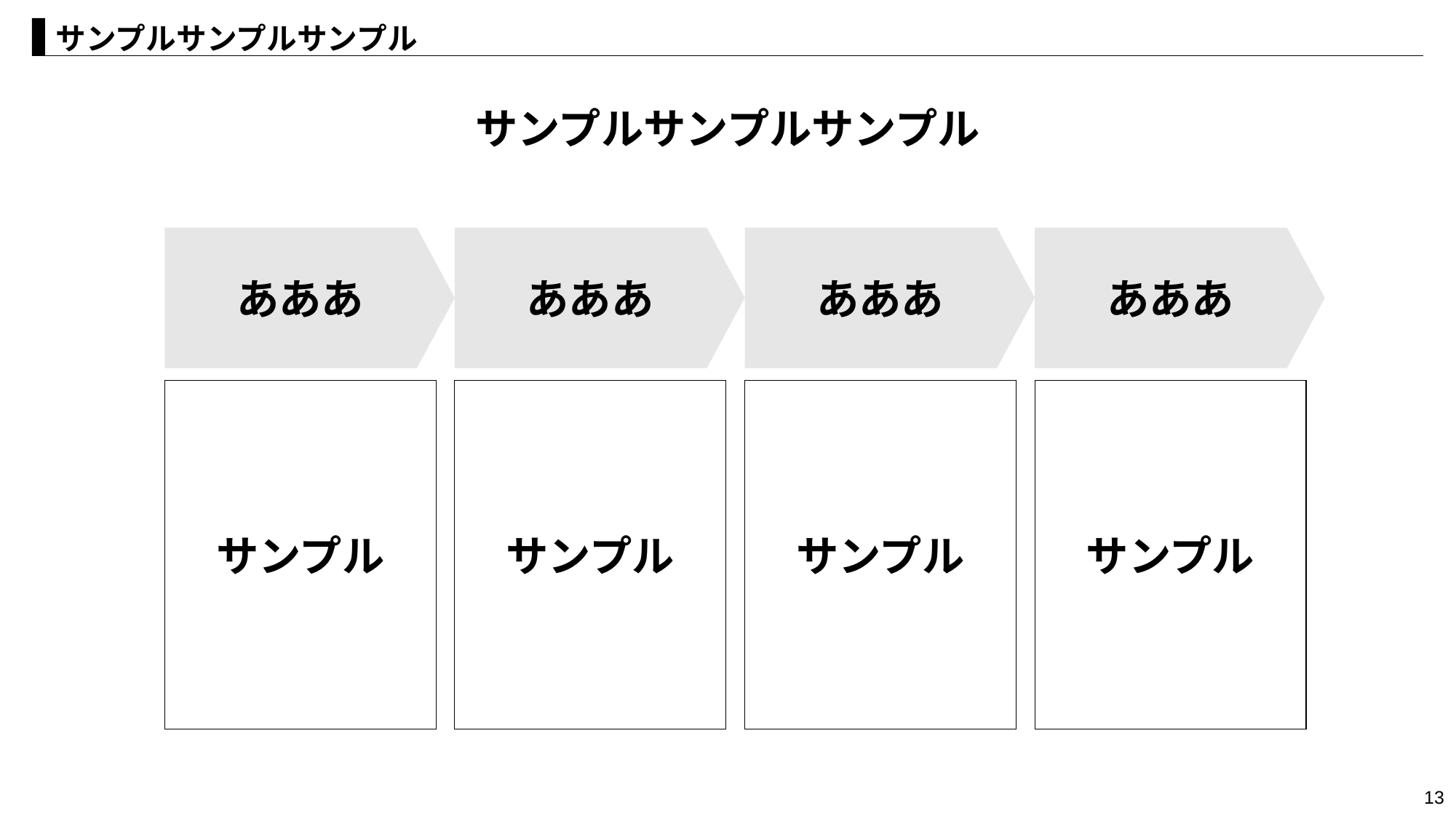

サンプルサンプルサンプル

サンプルサンプルサンプル
あああ
あああ
あああ
あああ
サンプル
サンプル
サンプル
サンプル
13